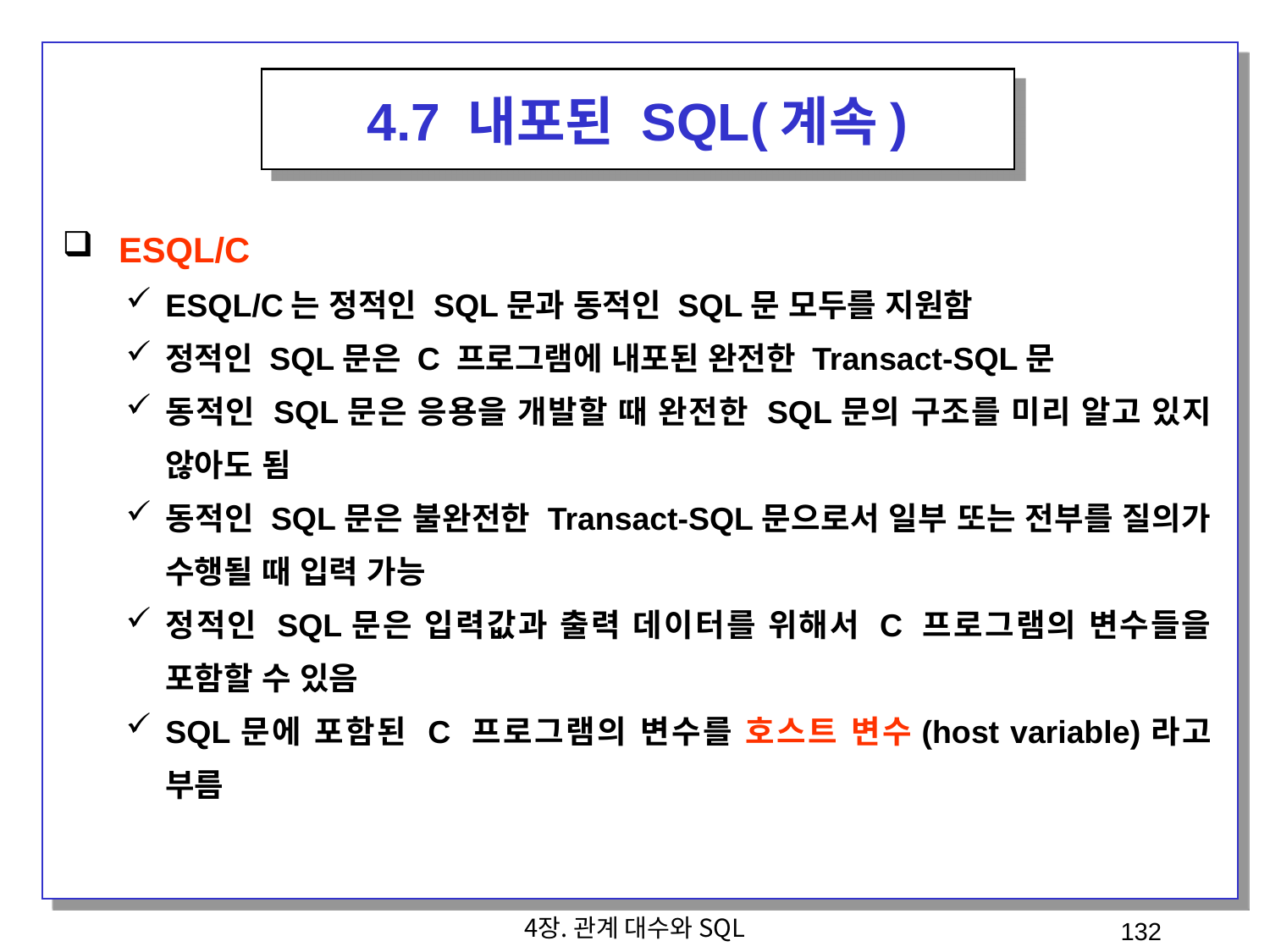

4.7 내포된 SQL(계속)
 ESQL/C
ESQL/C는 정적인 SQL문과 동적인 SQL문 모두를 지원함
정적인 SQL문은 C 프로그램에 내포된 완전한 Transact-SQL문
동적인 SQL문은 응용을 개발할 때 완전한 SQL문의 구조를 미리 알고 있지 않아도 됨
동적인 SQL문은 불완전한 Transact-SQL문으로서 일부 또는 전부를 질의가 수행될 때 입력 가능
정적인 SQL문은 입력값과 출력 데이터를 위해서 C 프로그램의 변수들을 포함할 수 있음
SQL문에 포함된 C 프로그램의 변수를 호스트 변수(host variable)라고 부름
4장. 관계 대수와 SQL
132